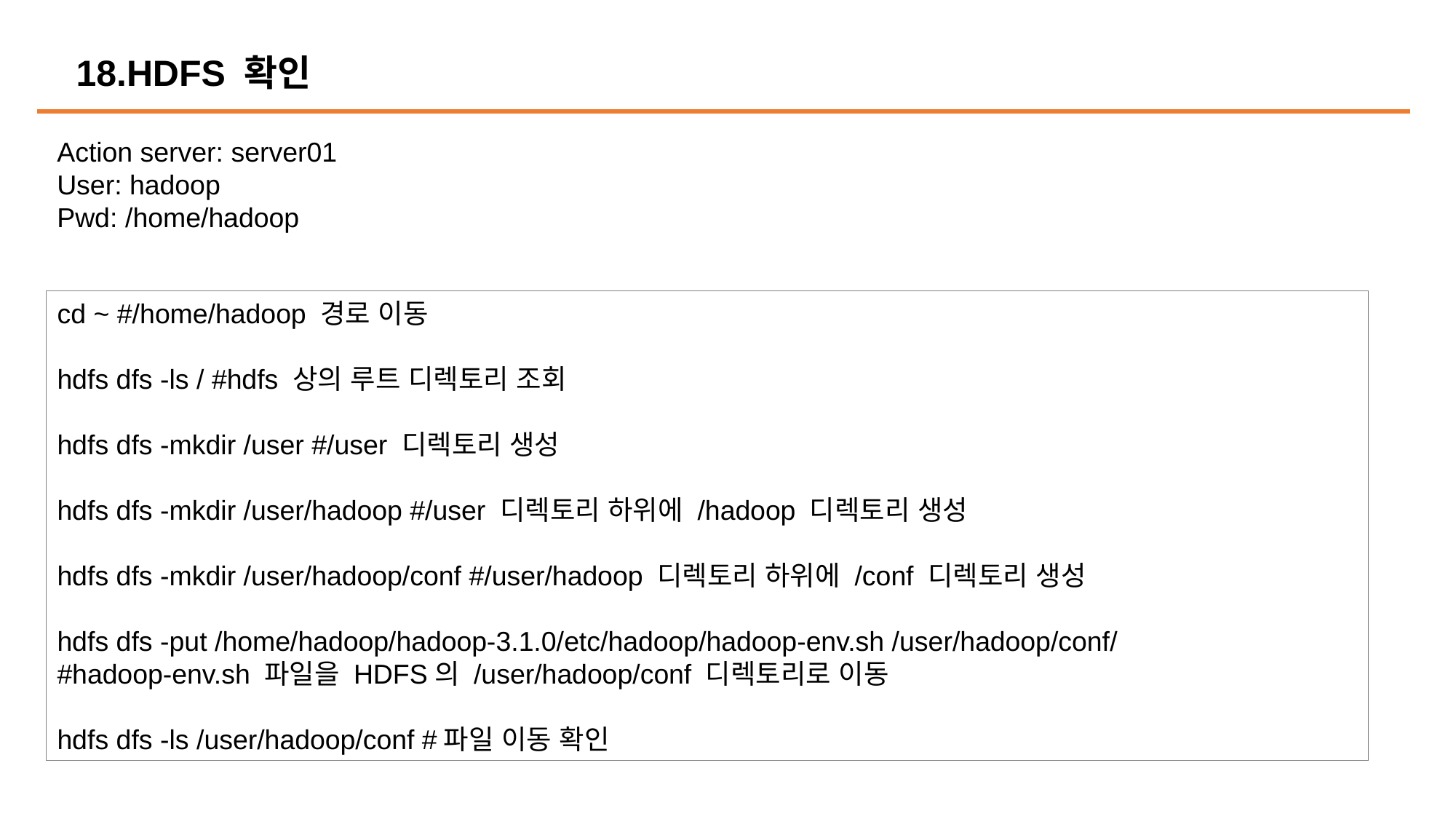

18.HDFS 확인
Action server: server01
User: hadoop
Pwd: /home/hadoop
cd ~ #/home/hadoop 경로 이동

hdfs dfs -ls / #hdfs 상의 루트 디렉토리 조회

hdfs dfs -mkdir /user #/user 디렉토리 생성

hdfs dfs -mkdir /user/hadoop #/user 디렉토리 하위에 /hadoop 디렉토리 생성

hdfs dfs -mkdir /user/hadoop/conf #/user/hadoop 디렉토리 하위에 /conf 디렉토리 생성

hdfs dfs -put /home/hadoop/hadoop-3.1.0/etc/hadoop/hadoop-env.sh /user/hadoop/conf/
#hadoop-env.sh 파일을 HDFS의 /user/hadoop/conf 디렉토리로 이동

hdfs dfs -ls /user/hadoop/conf #파일 이동 확인